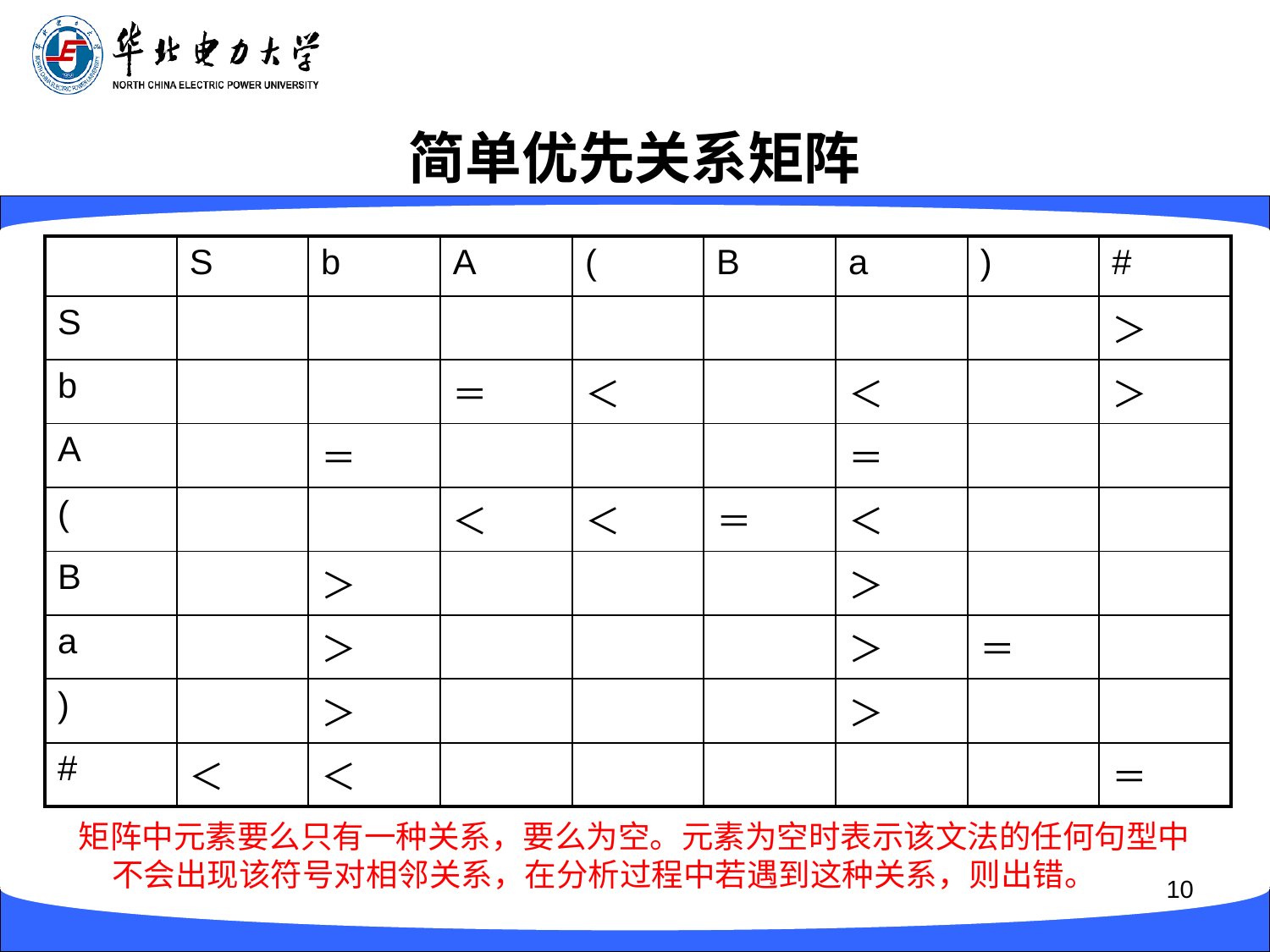

# 简单优先关系矩阵
|  | S | b | A | ( | B | a | ) | # |
| --- | --- | --- | --- | --- | --- | --- | --- | --- |
| S |  |  |  |  |  |  |  | ＞ |
| b |  |  | ＝ | ＜ |  | ＜ |  | ＞ |
| A |  | ＝ |  |  |  | ＝ |  |  |
| ( |  |  | ＜ | ＜ | ＝ | ＜ |  |  |
| B |  | ＞ |  |  |  | ＞ |  |  |
| a |  | ＞ |  |  |  | ＞ | ＝ |  |
| ) |  | ＞ |  |  |  | ＞ |  |  |
| # | ＜ | ＜ |  |  |  |  |  | ＝ |
矩阵中元素要么只有一种关系，要么为空。元素为空时表示该文法的任何句型中
不会出现该符号对相邻关系，在分析过程中若遇到这种关系，则出错。
10